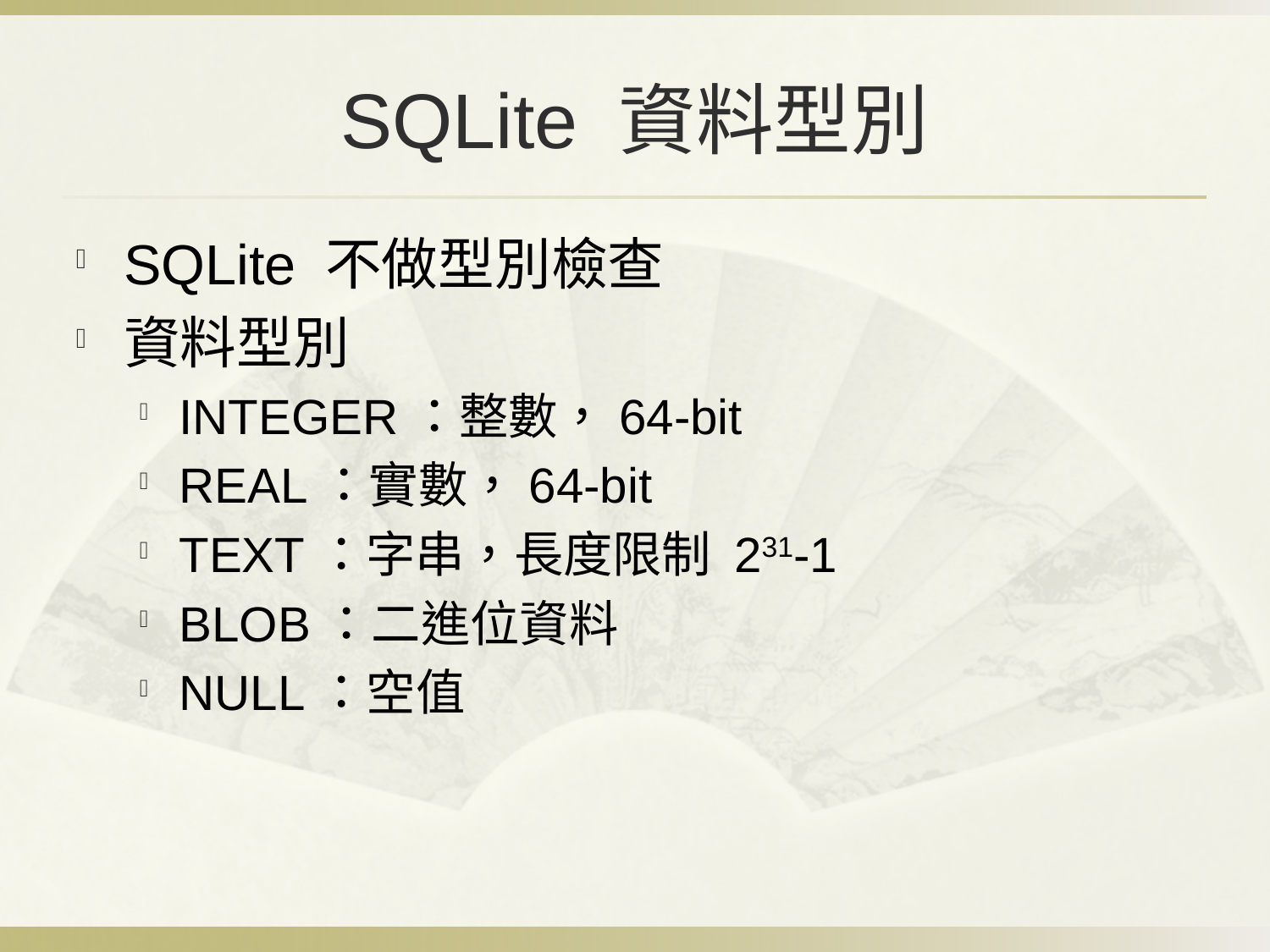

# SQLite 資料型別
SQLite 不做型別檢查
資料型別
INTEGER：整數，64-bit
REAL：實數，64-bit
TEXT：字串，長度限制 231-1
BLOB：二進位資料
NULL：空值